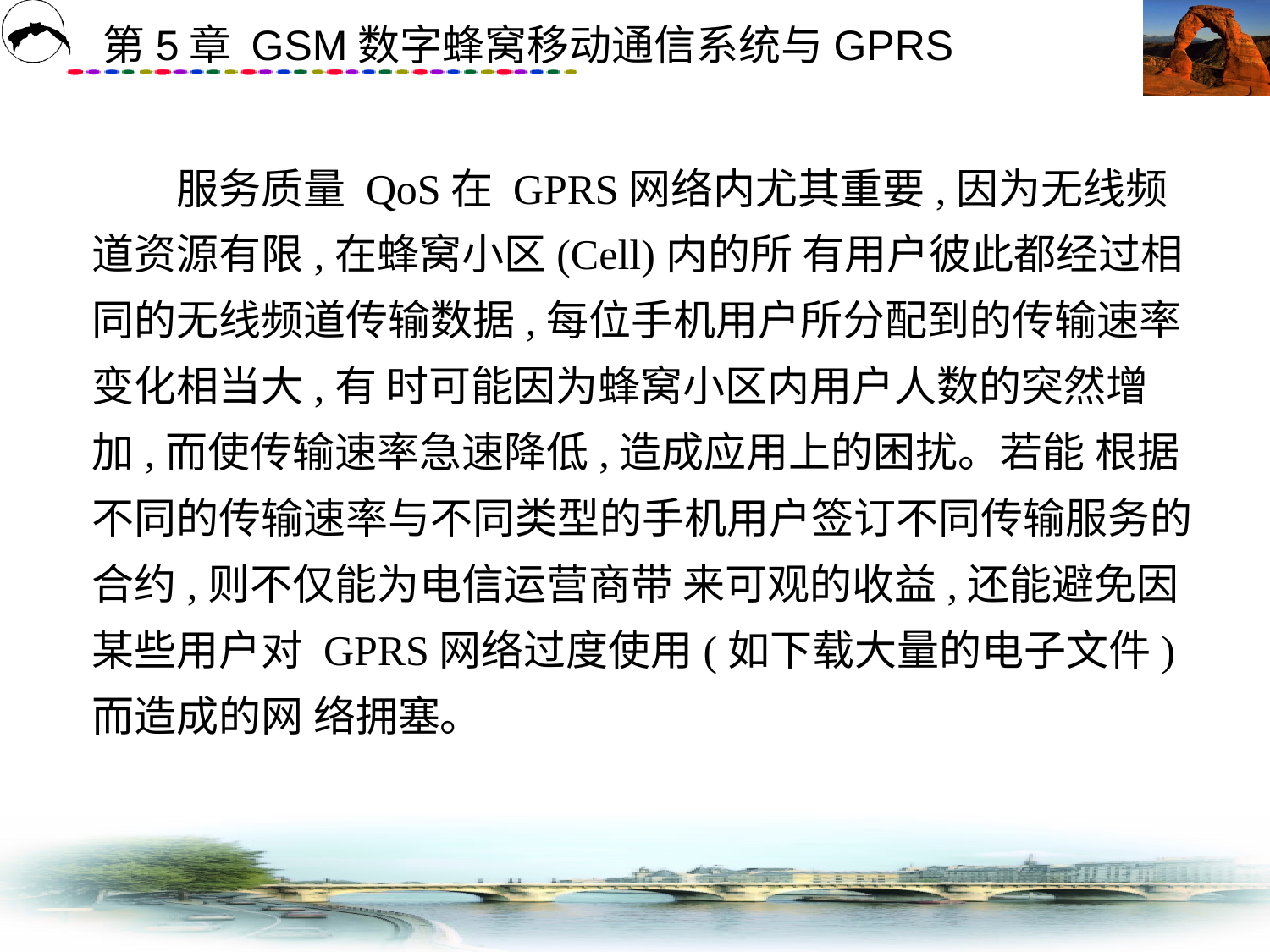

# 服务质量 QoS在 GPRS网络内尤其重要,因为无线频道资源有限,在蜂窝小区(Cell)内的所 有用户彼此都经过相同的无线频道传输数据,每位手机用户所分配到的传输速率变化相当大,有 时可能因为蜂窝小区内用户人数的突然增加,而使传输速率急速降低,造成应用上的困扰。若能 根据不同的传输速率与不同类型的手机用户签订不同传输服务的合约,则不仅能为电信运营商带 来可观的收益,还能避免因某些用户对 GPRS网络过度使用(如下载大量的电子文件)而造成的网 络拥塞。